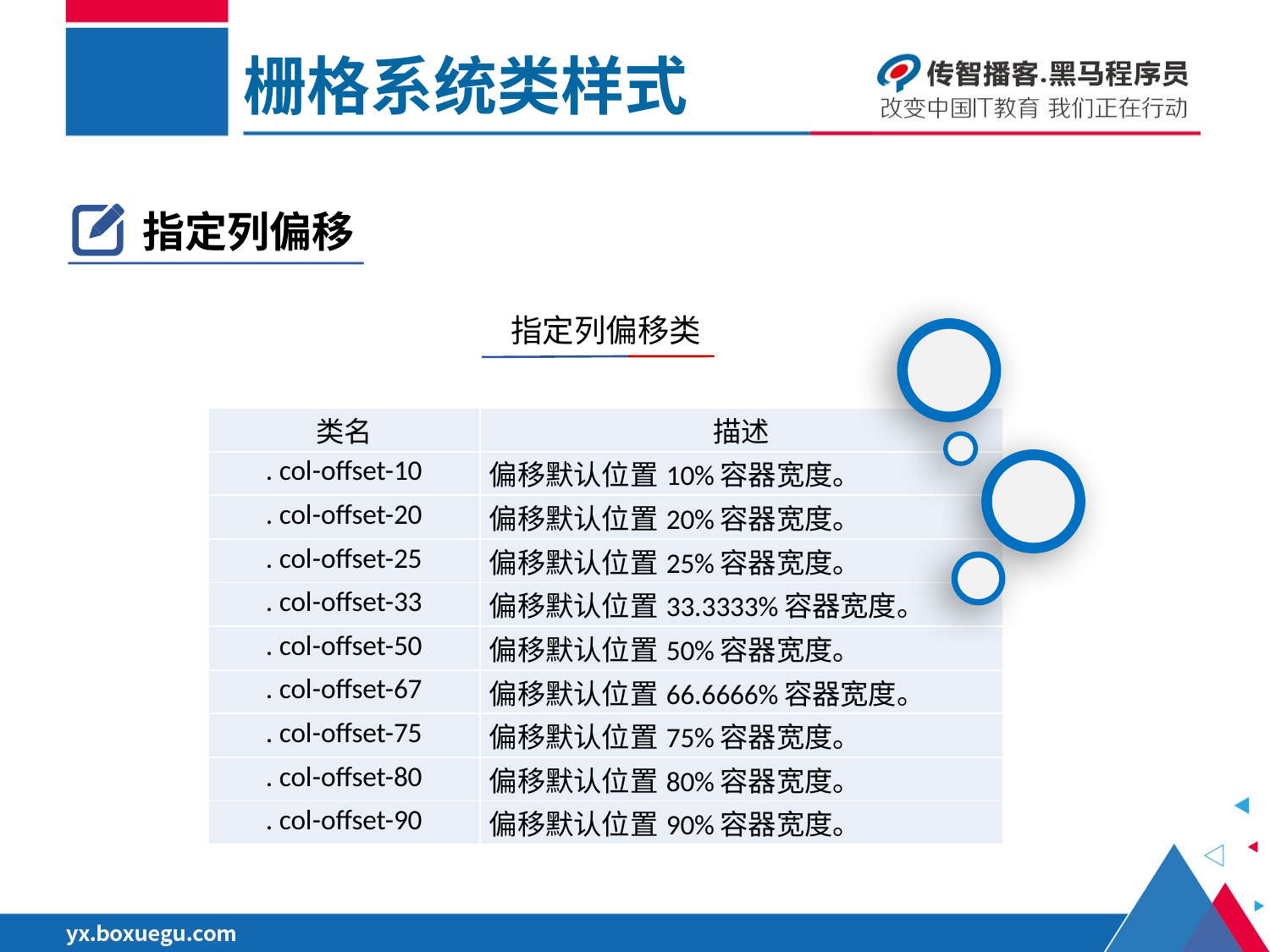

栅格系统类样式
指定列偏移

指定列偏移类

| 类名 | 描述 |
| --- | --- |
| . col-offset-10 | 偏移默认位置10%容器宽度。 |
| . col-offset-20 | 偏移默认位置20%容器宽度。 |
| . col-offset-25 | 偏移默认位置25%容器宽度。 |
| . col-offset-33 | 偏移默认位置33.3333%容器宽度。 |
| . col-offset-50 | 偏移默认位置50%容器宽度。 |
| . col-offset-67 | 偏移默认位置66.6666%容器宽度。 |
| . col-offset-75 | 偏移默认位置75%容器宽度。 |
| . col-offset-80 | 偏移默认位置80%容器宽度。 |
| . col-offset-90 | 偏移默认位置90%容器宽度。 |